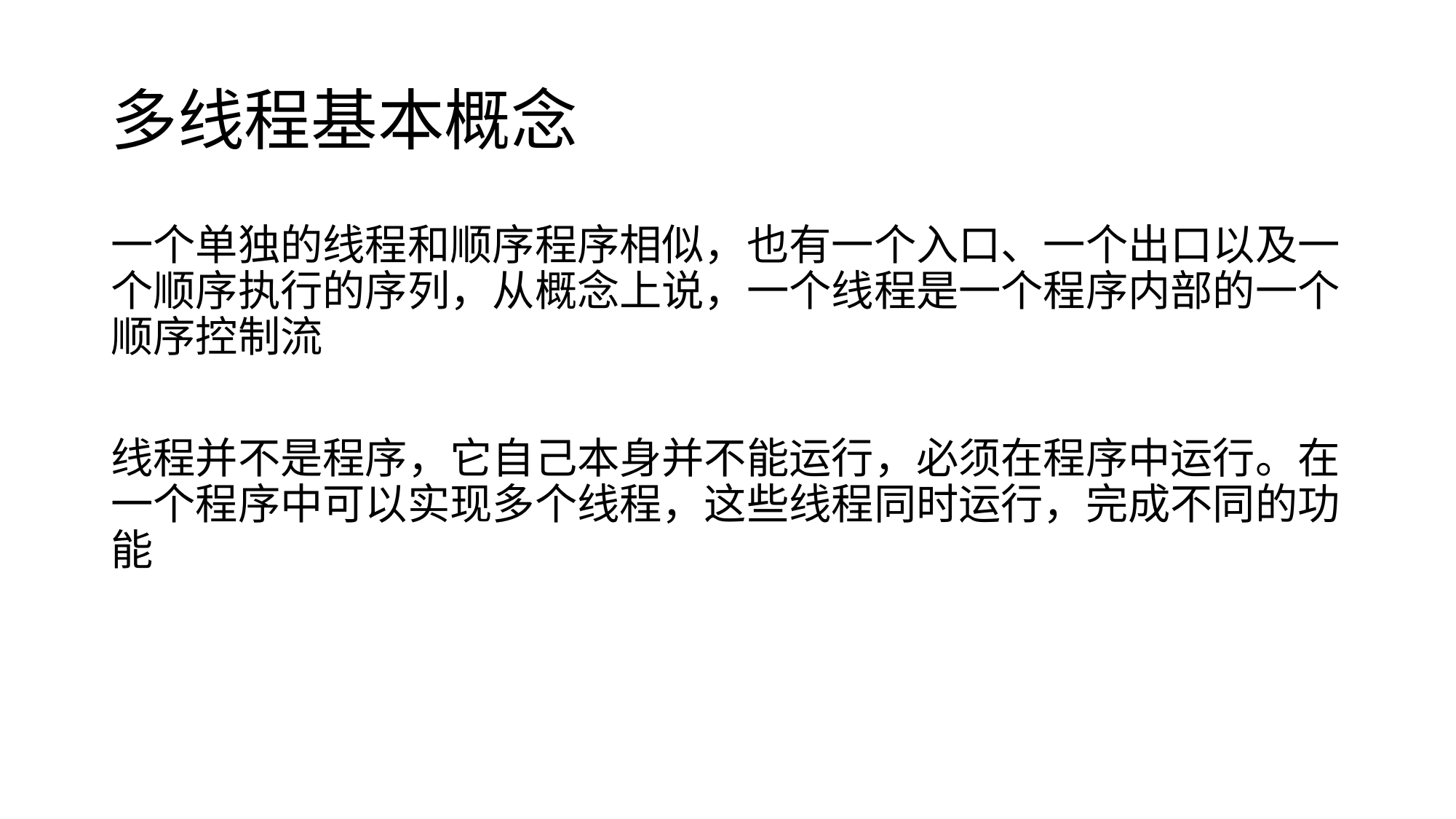

# 多线程基本概念
一个单独的线程和顺序程序相似，也有一个入口、一个出口以及一个顺序执行的序列，从概念上说，一个线程是一个程序内部的一个顺序控制流

线程并不是程序，它自己本身并不能运行，必须在程序中运行。在一个程序中可以实现多个线程，这些线程同时运行，完成不同的功能